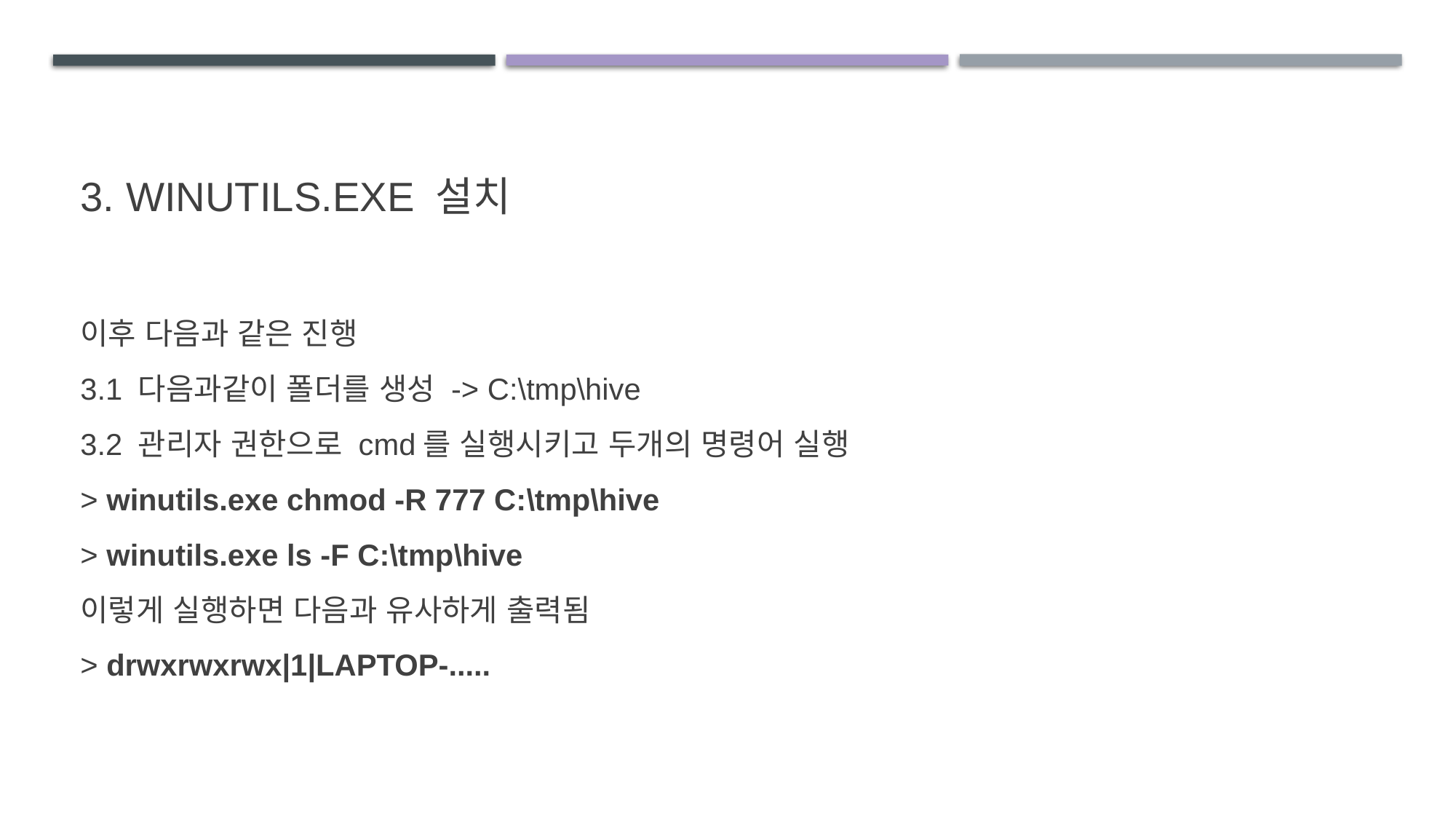

# 3. winutils.exe 설치
이후 다음과 같은 진행
3.1 다음과같이 폴더를 생성 -> C:\tmp\hive
3.2 관리자 권한으로 cmd를 실행시키고 두개의 명령어 실행
> winutils.exe chmod -R 777 C:\tmp\hive
> winutils.exe ls -F C:\tmp\hive
이렇게 실행하면 다음과 유사하게 출력됨
> drwxrwxrwx|1|LAPTOP-.....